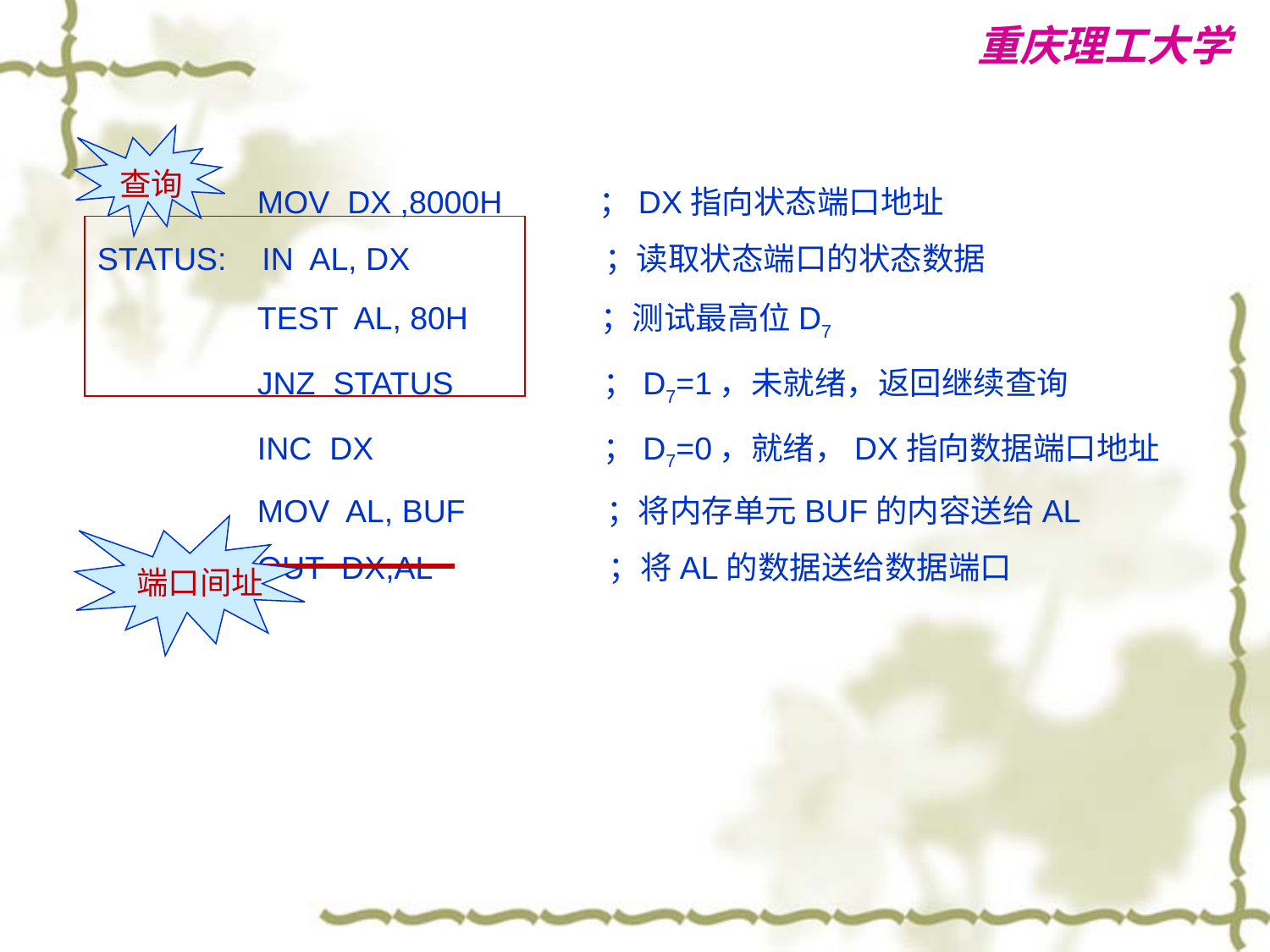

查询
                  MOV  DX ,8000H          ；DX指向状态端口地址
STATUS:    IN  AL, DX                     ；读取状态端口的状态数据
                  TEST  AL, 80H              ；测试最高位D7
                  JNZ  STATUS                ；D7=1，未就绪，返回继续查询
                  INC  DX                         ；D7=0，就绪，DX指向数据端口地址
                  MOV  AL, BUF               ；将内存单元BUF的内容送给AL
                  OUT  DX,AL                   ；将AL的数据送给数据端口

端口间址